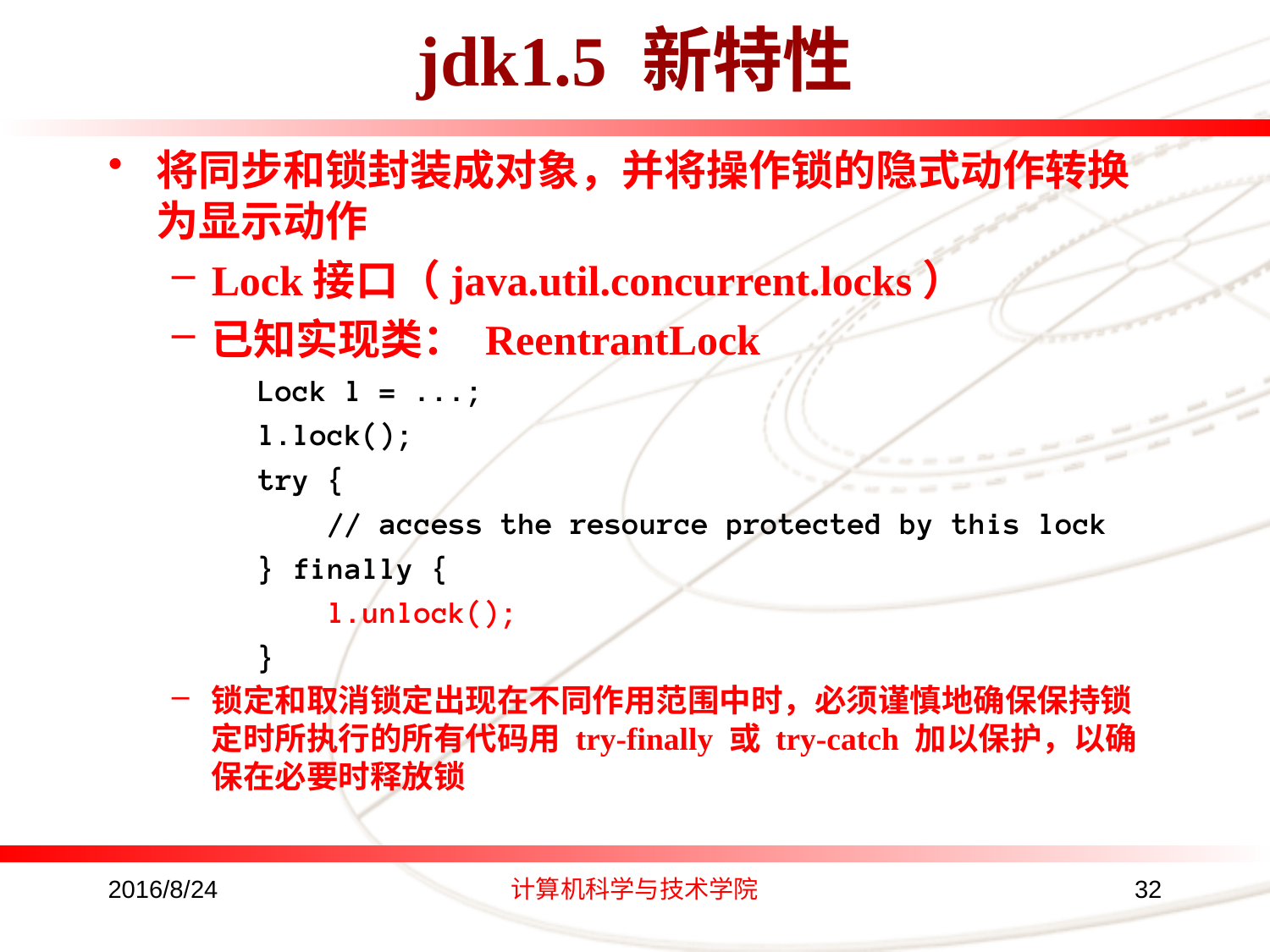

# jdk1.5 新特性
将同步和锁封装成对象，并将操作锁的隐式动作转换为显示动作
Lock接口（java.util.concurrent.locks）
已知实现类： ReentrantLock
     Lock l = ...;
     l.lock();
     try {
         // access the resource protected by this lock
     } finally {
         l.unlock();
     }
锁定和取消锁定出现在不同作用范围中时，必须谨慎地确保保持锁定时所执行的所有代码用 try-finally 或 try-catch 加以保护，以确保在必要时释放锁

2016/8/24
计算机科学与技术学院
32